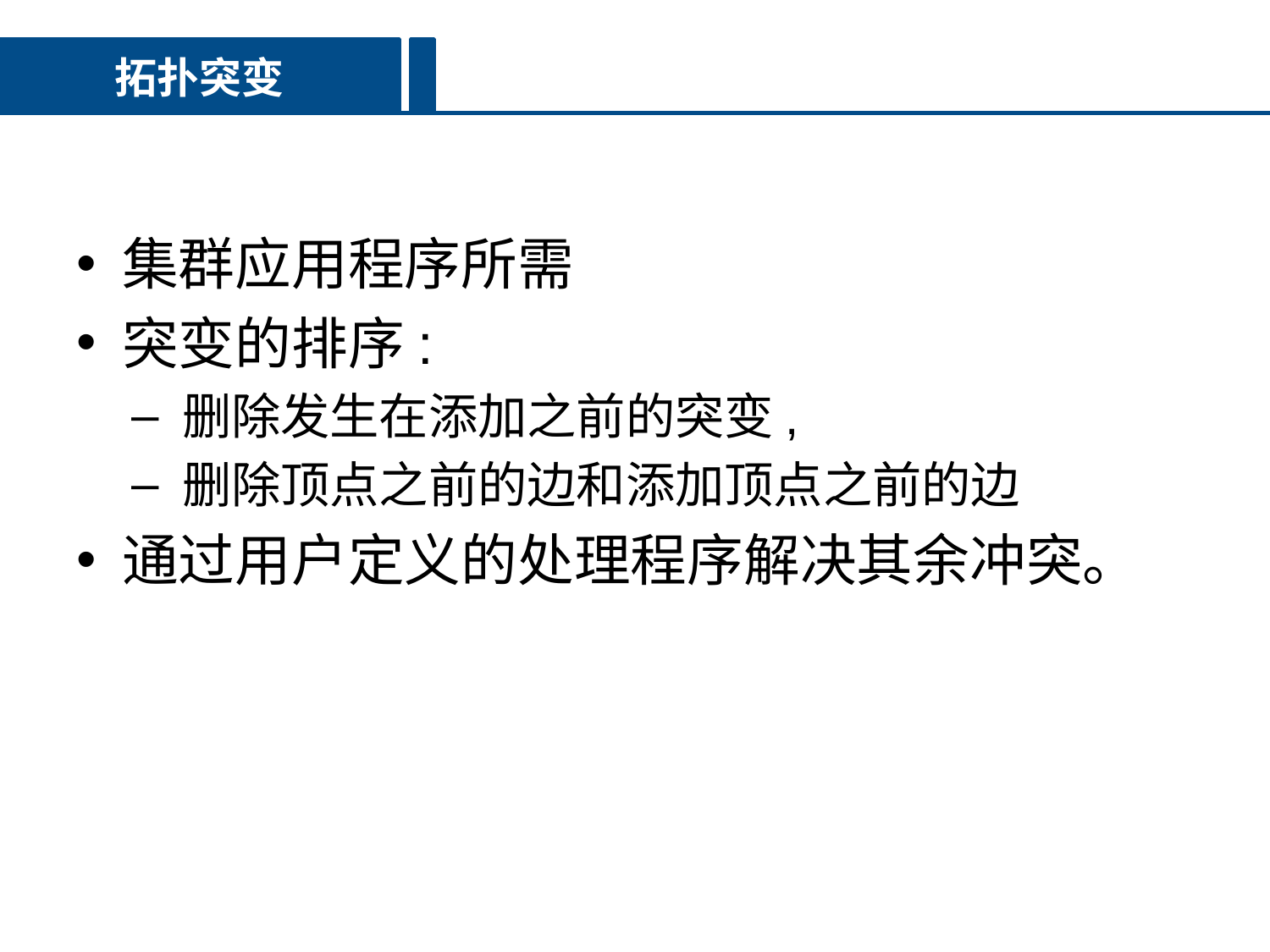

拓扑突变

 集群应用程序所需
 突变的排序:
 删除发生在添加之前的突变,
 删除顶点之前的边和添加顶点之前的边
 通过用户定义的处理程序解决其余冲突。